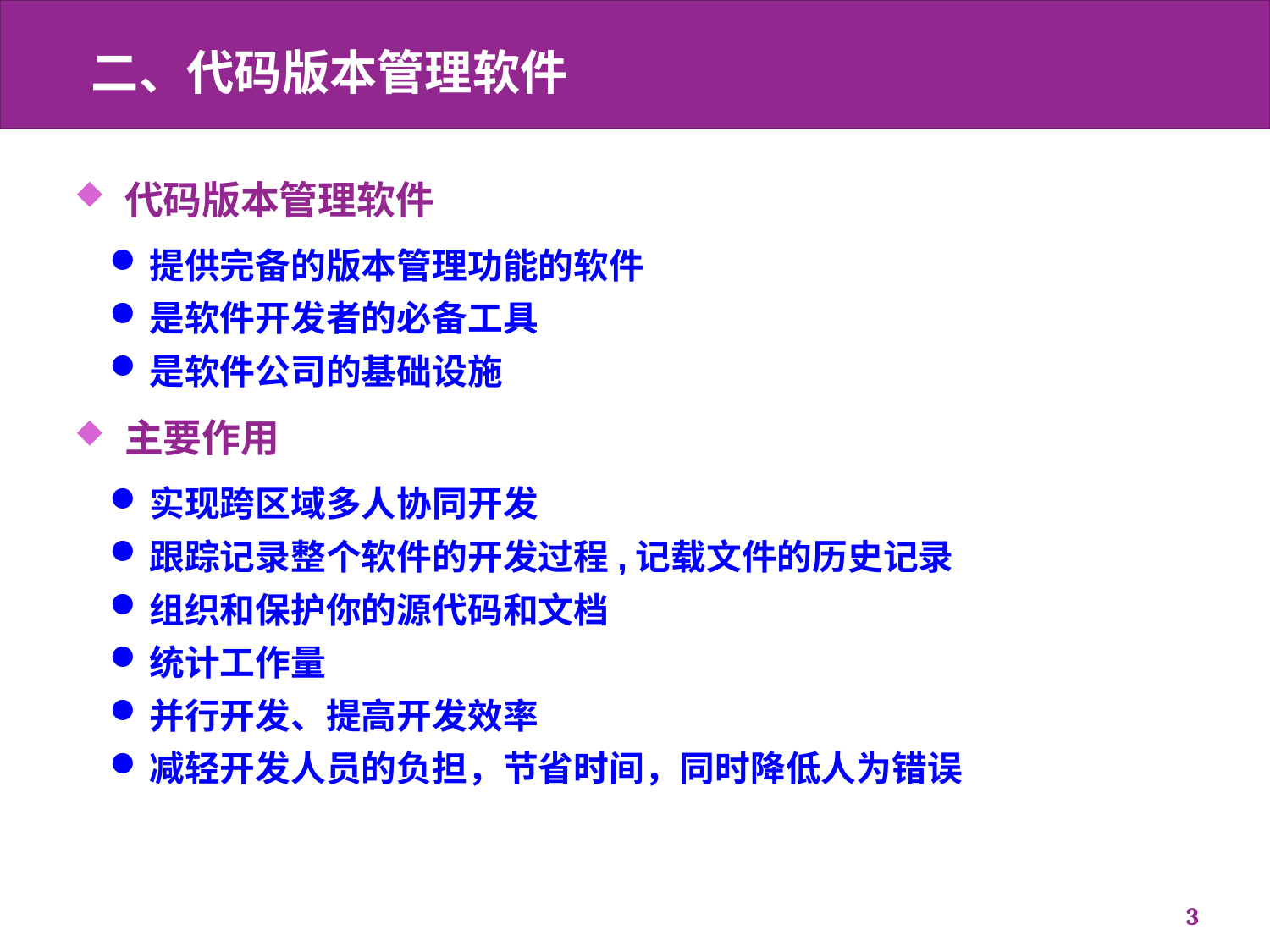

# 二、代码版本管理软件
代码版本管理软件
提供完备的版本管理功能的软件
是软件开发者的必备工具
是软件公司的基础设施
主要作用
实现跨区域多人协同开发
跟踪记录整个软件的开发过程,记载文件的历史记录
组织和保护你的源代码和文档
统计工作量
并行开发、提高开发效率
减轻开发人员的负担，节省时间，同时降低人为错误

3